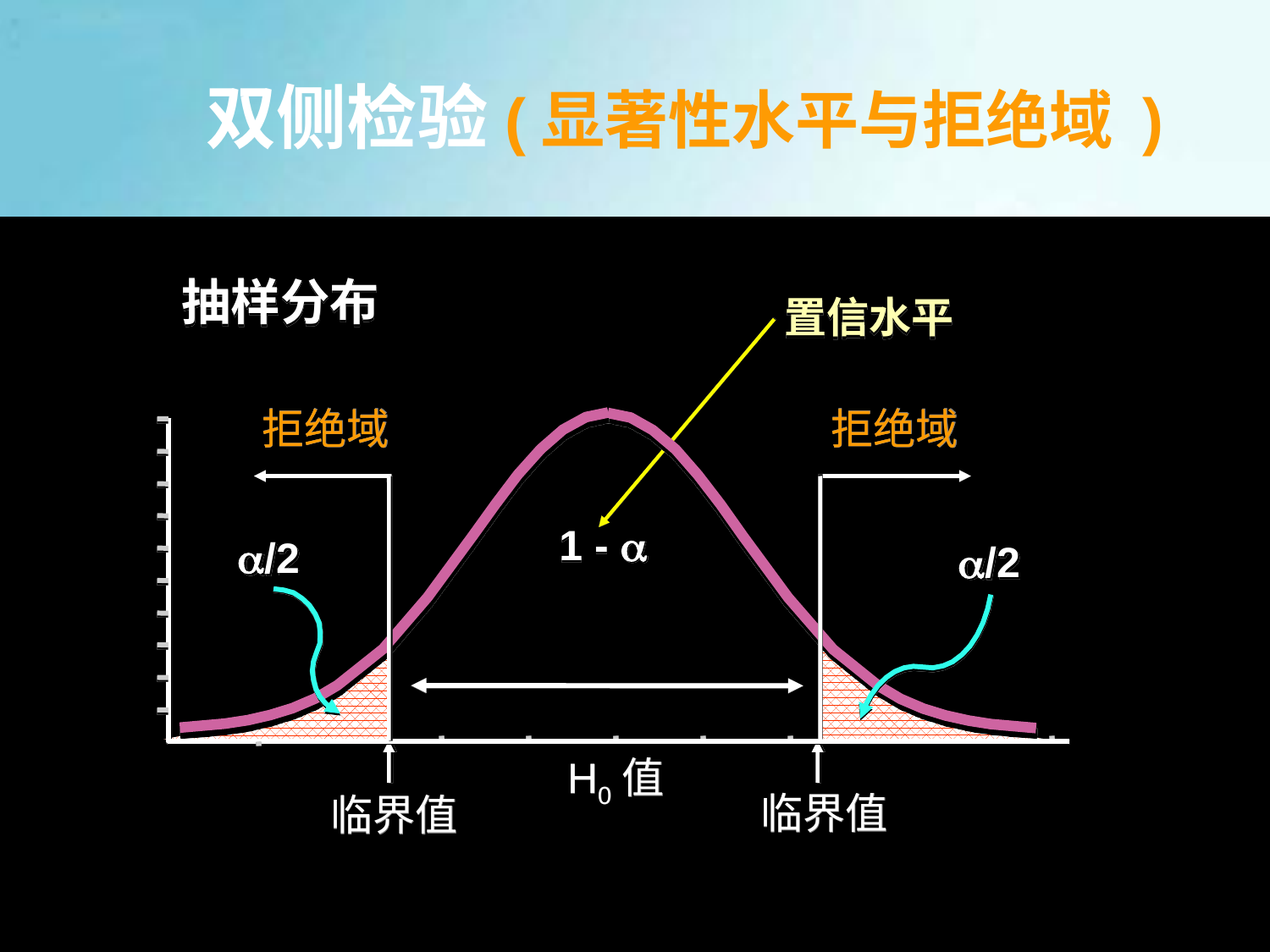

# 双侧检验(显著性水平与拒绝域 )

抽样分布
置信水平

拒绝域
拒绝域

1 - α
α/2
α/2

H0值

临界值
临界值